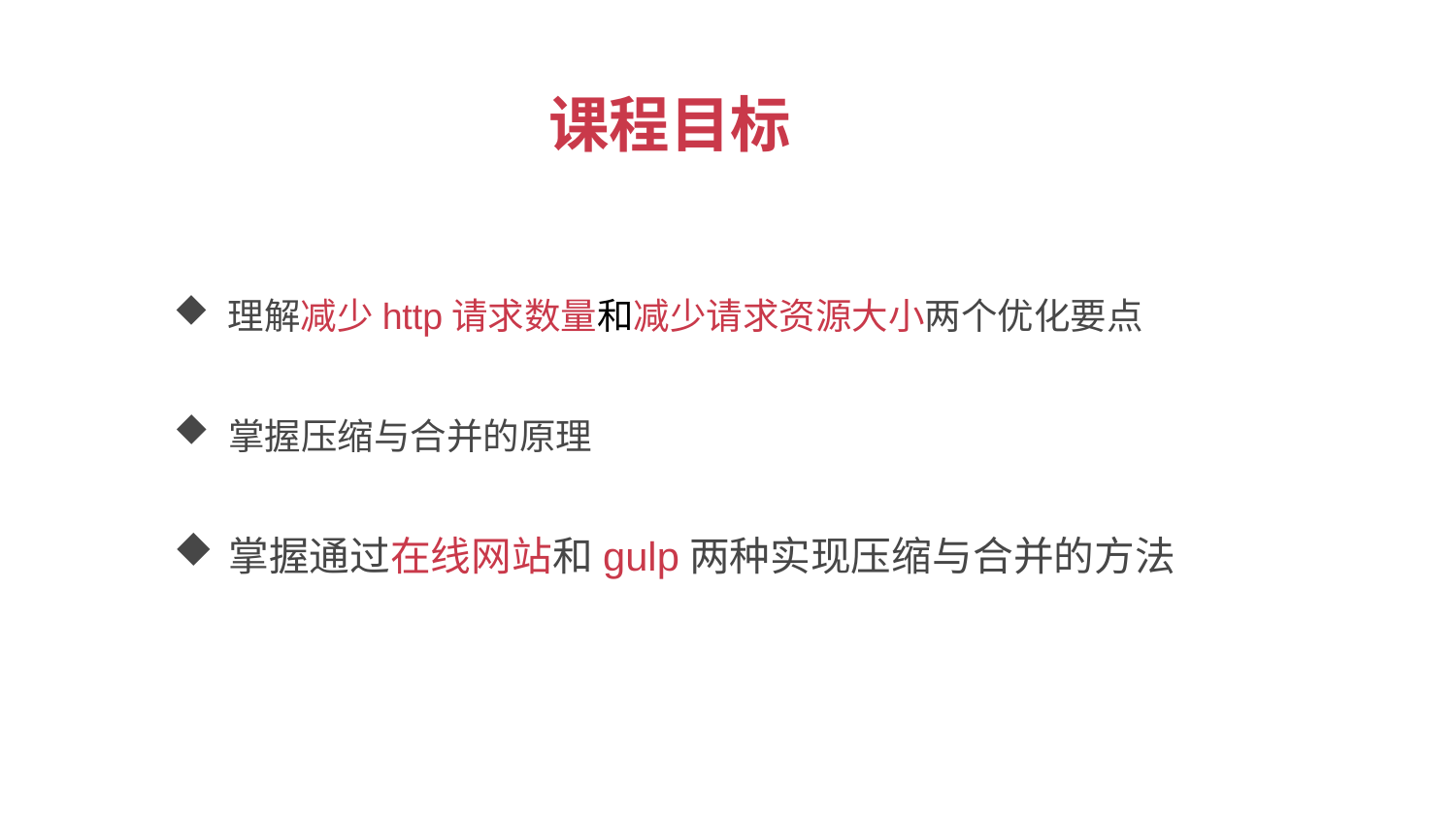

课程目标
理解减少http请求数量和减少请求资源大小两个优化要点
掌握压缩与合并的原理
掌握通过在线网站和gulp两种实现压缩与合并的方法